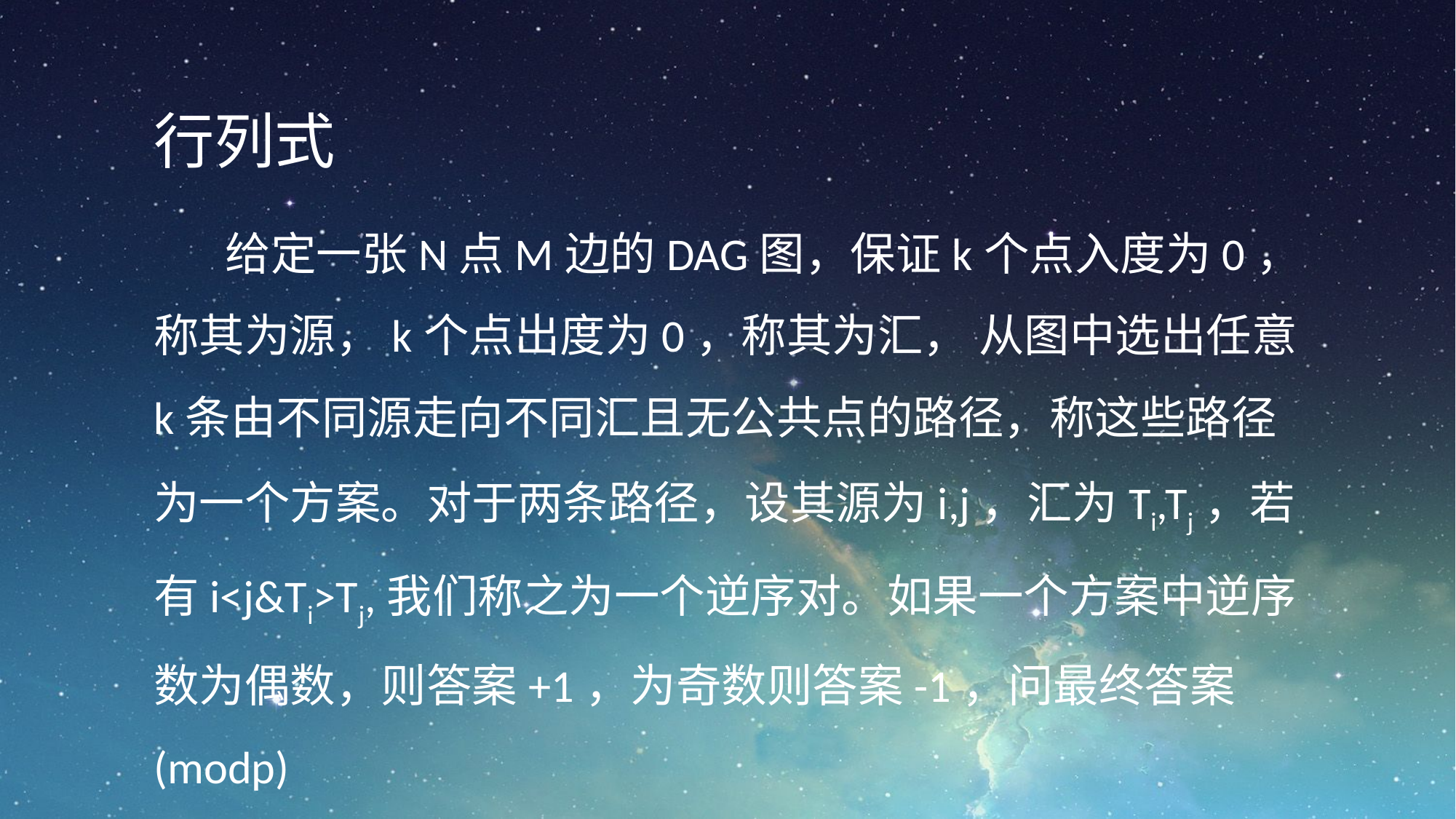

行列式
给定一张N点M边的DAG图，保证k个点入度为0，称其为源，k个点出度为0，称其为汇， 从图中选出任意k条由不同源走向不同汇且无公共点的路径，称这些路径为一个方案。对于两条路径，设其源为i,j，汇为Ti,Tj，若有i<j&Ti>Tj,我们称之为一个逆序对。如果一个方案中逆序数为偶数，则答案+1，为奇数则答案-1，问最终答案(modp)
N<=600҅  k<=N/2  M<=10^5҅   p=1000000007